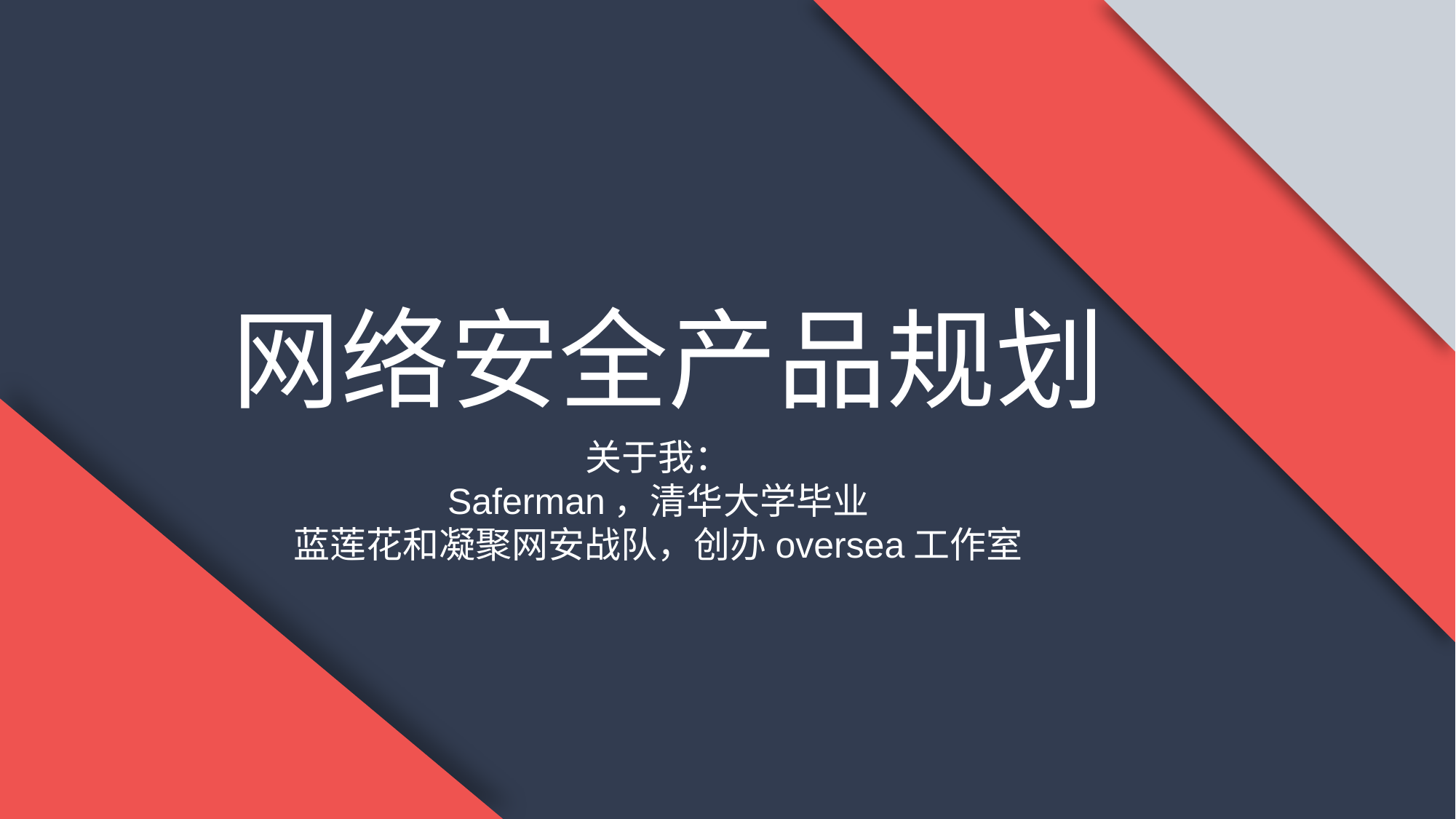

网络安全产品规划

关于我：
Saferman，清华大学毕业
蓝莲花和凝聚网安战队，创办oversea工作室